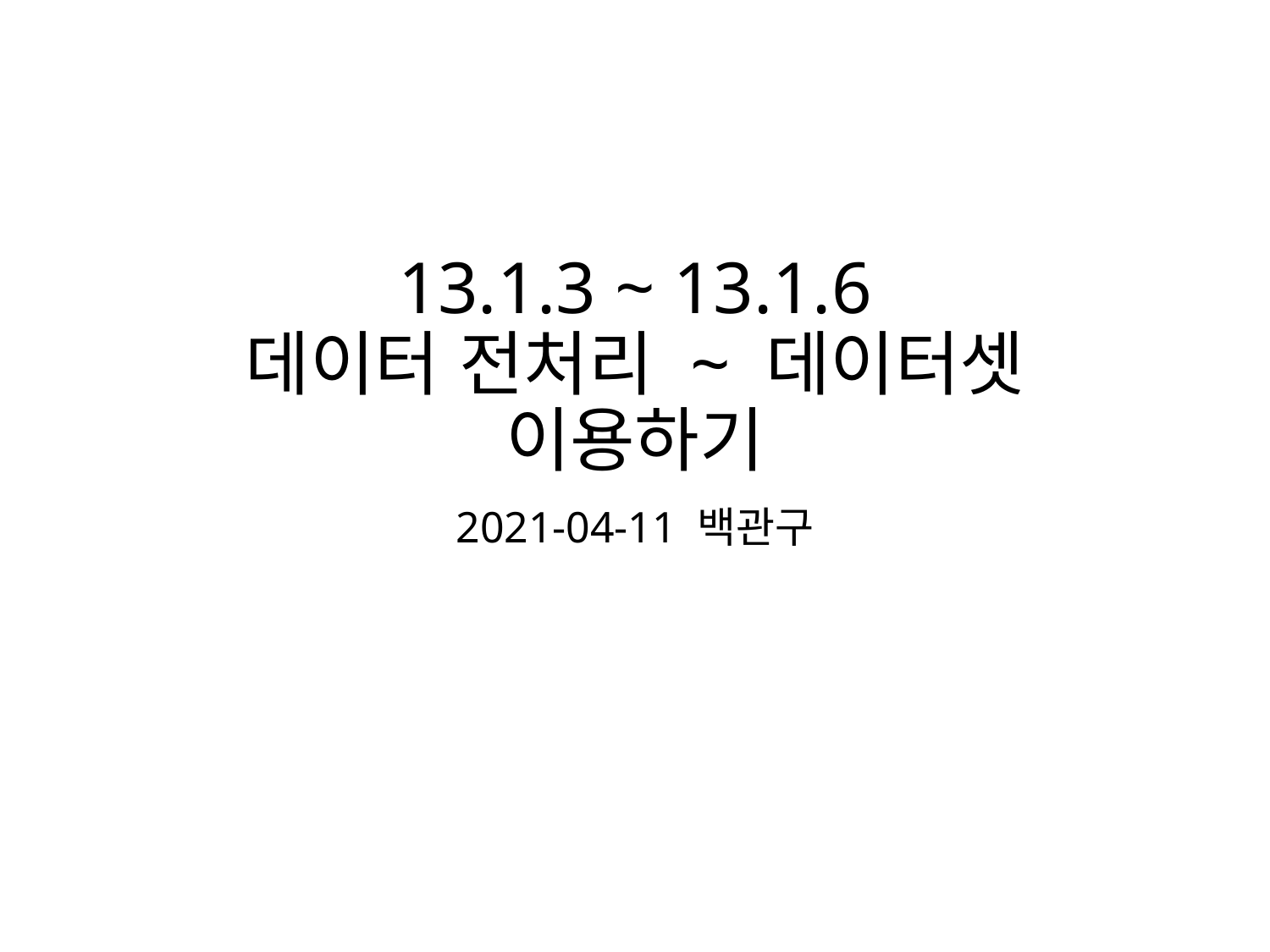

# 13.1.3 ~ 13.1.6 데이터 전처리 ~ 데이터셋 이용하기
2021-04-11 백관구